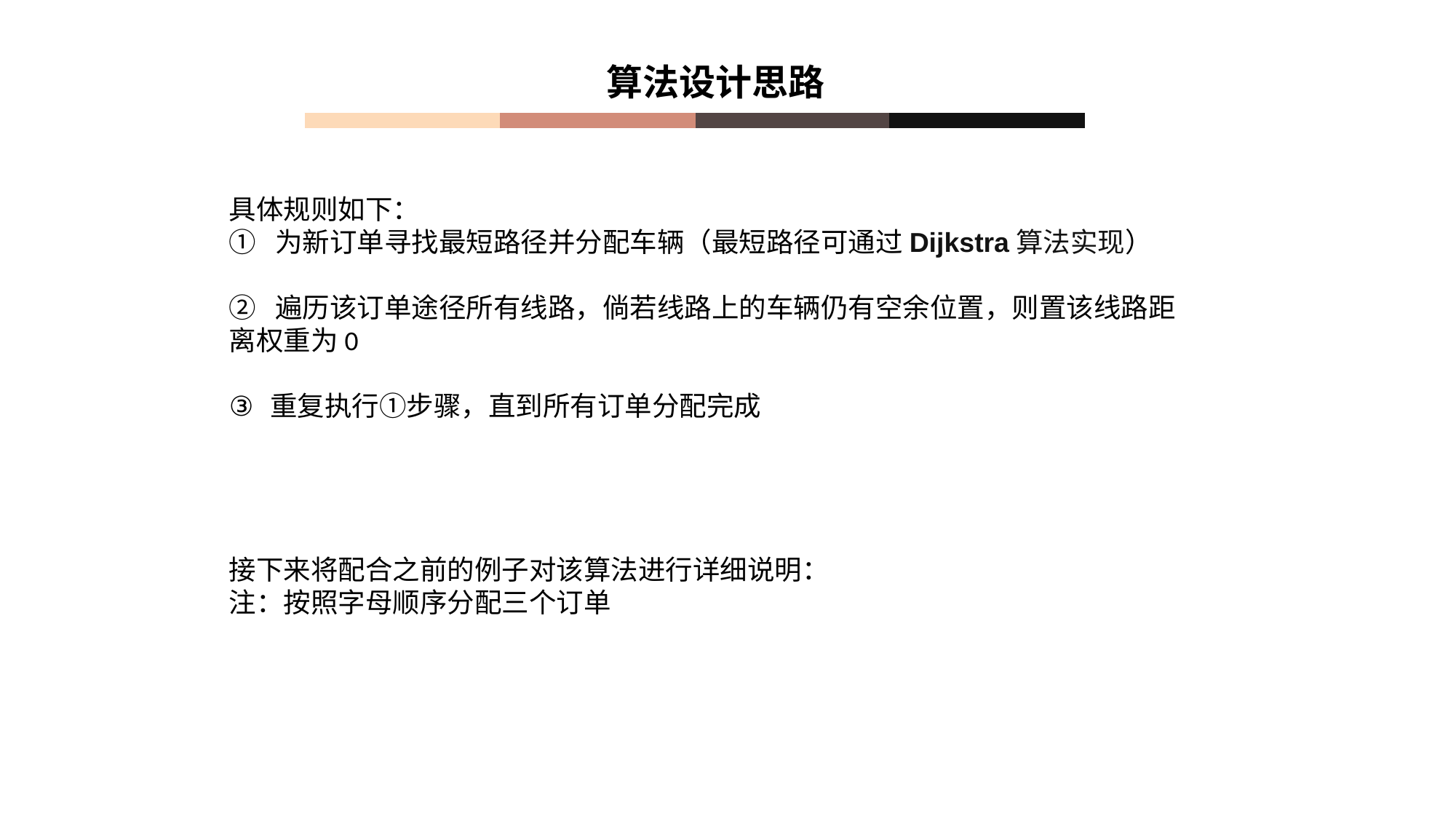

算法设计思路
具体规则如下：
①  为新订单寻找最短路径并分配车辆（最短路径可通过Dijkstra算法实现）

②  遍历该订单途径所有线路，倘若线路上的车辆仍有空余位置，则置该线路距离权重为0

重复执行①步骤，直到所有订单分配完成

接下来将配合之前的例子对该算法进行详细说明：
注：按照字母顺序分配三个订单